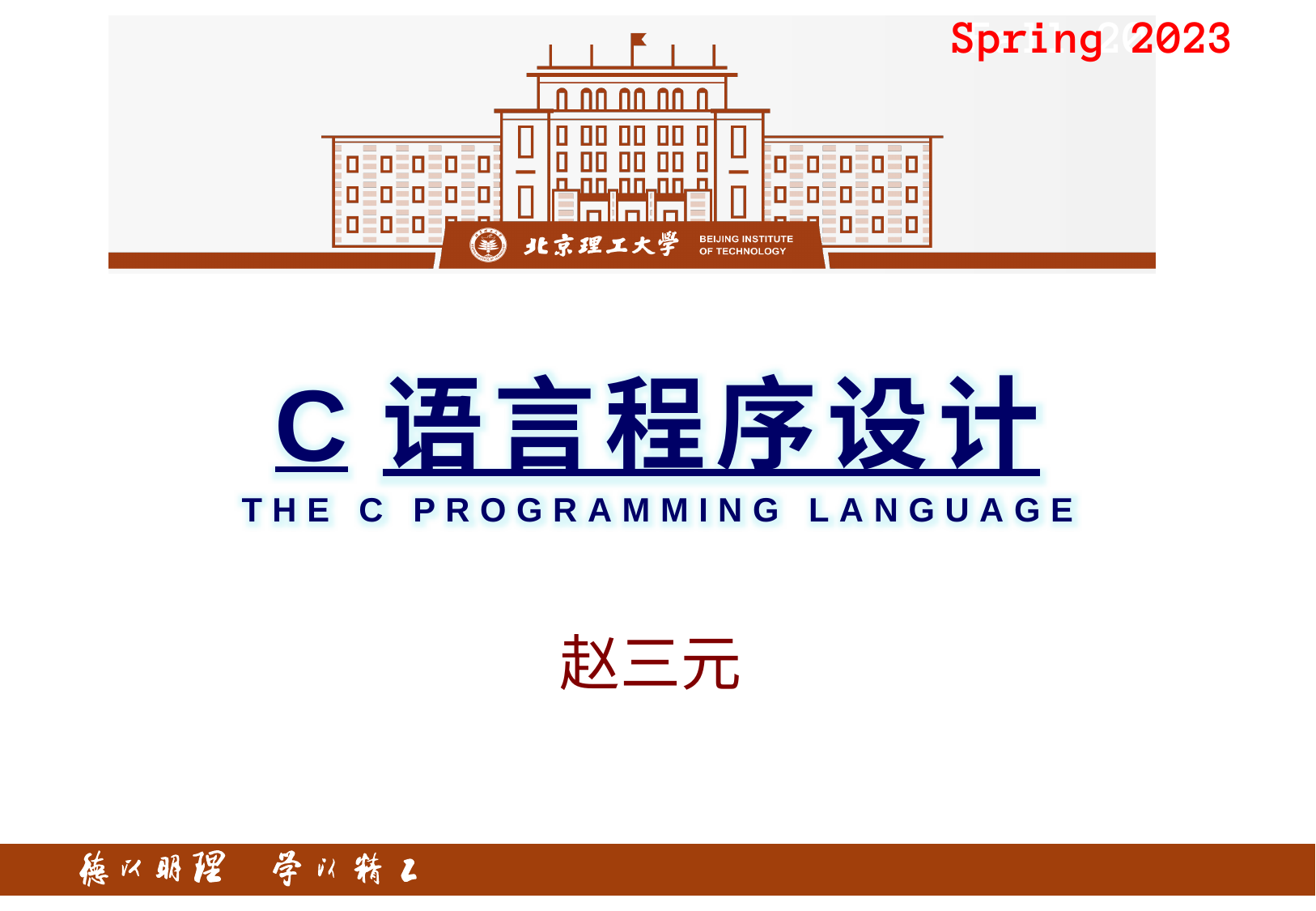

Fall 2017
Spring 2023
C语言程序设计
The C programming language
赵三元

1